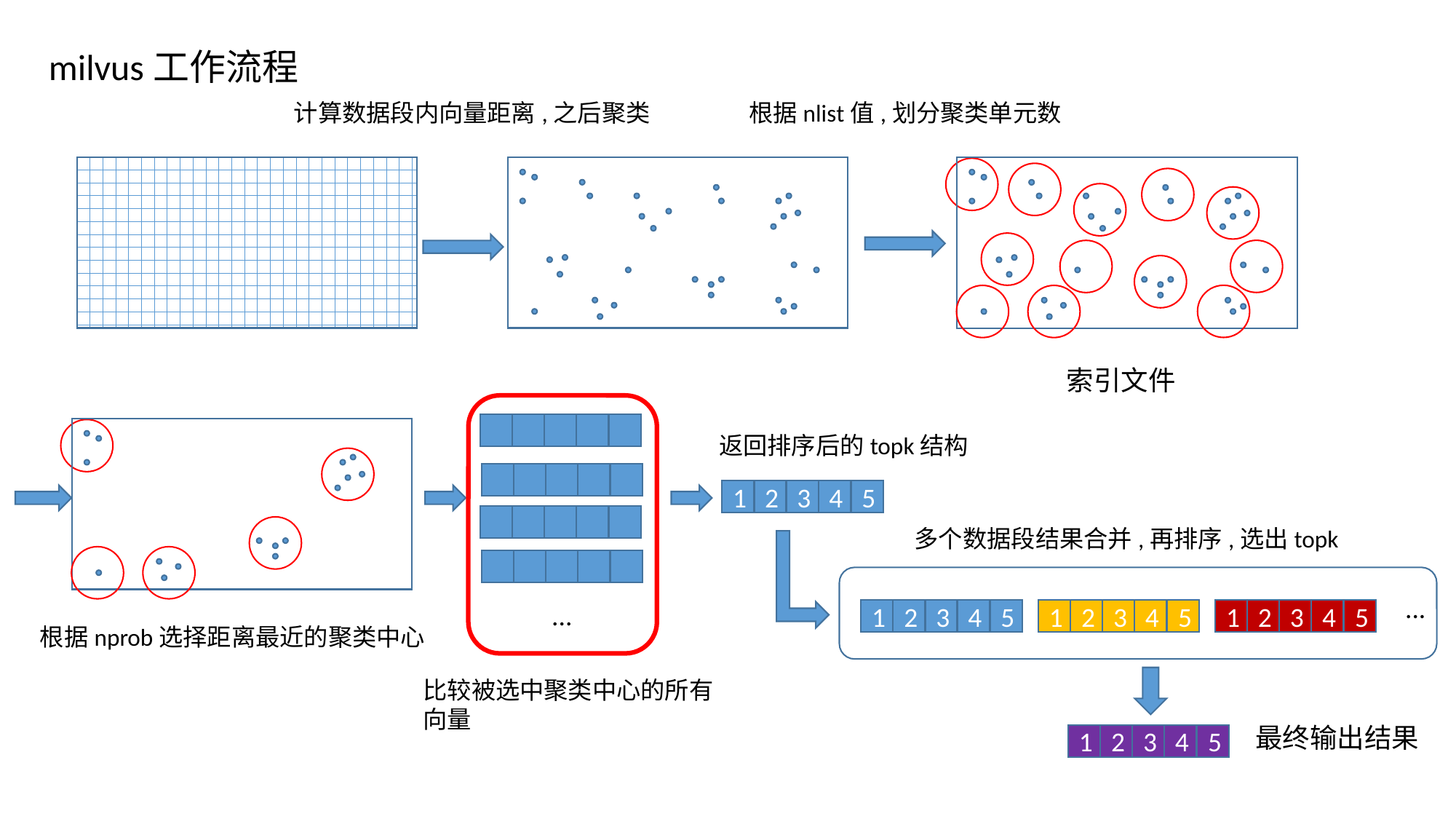

milvus工作流程
计算数据段内向量距离,之后聚类
根据nlist值,划分聚类单元数

索引文件

返回排序后的topk结构

1
2
3
4
5

多个数据段结果合并,再排序,选出topk

...
...
1
2
3
4
5
1
2
3
4
5
1
2
3
4
5
根据nprob选择距离最近的聚类中心
比较被选中聚类中心的所有
向量

最终输出结果
1
2
3
4
5